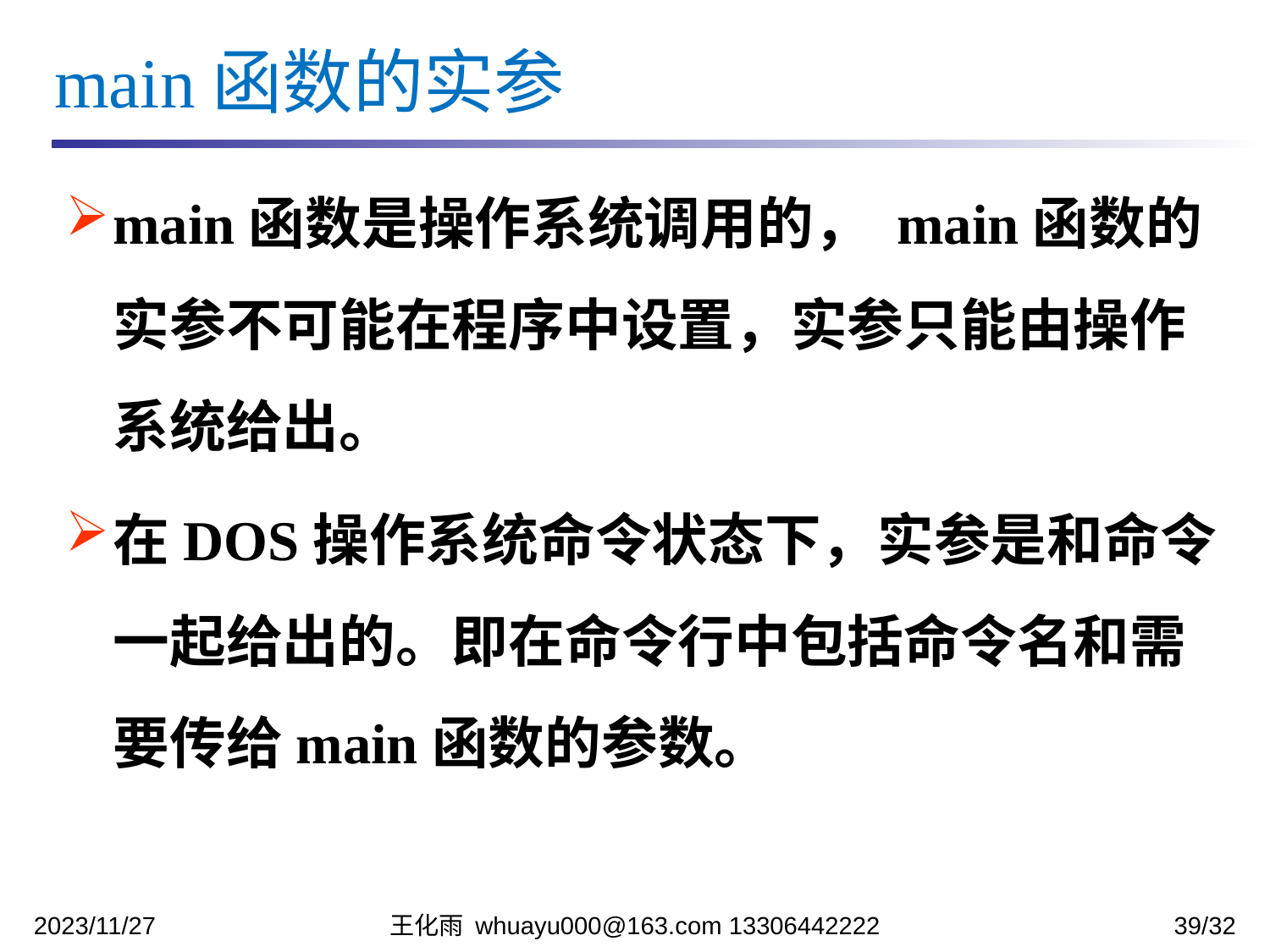

main函数的实参
main函数是操作系统调用的， main函数的实参不可能在程序中设置，实参只能由操作系统给出。
在DOS操作系统命令状态下，实参是和命令一起给出的。即在命令行中包括命令名和需要传给main函数的参数。
2023/11/27
王化雨 whuayu000@163.com 13306442222
39/32